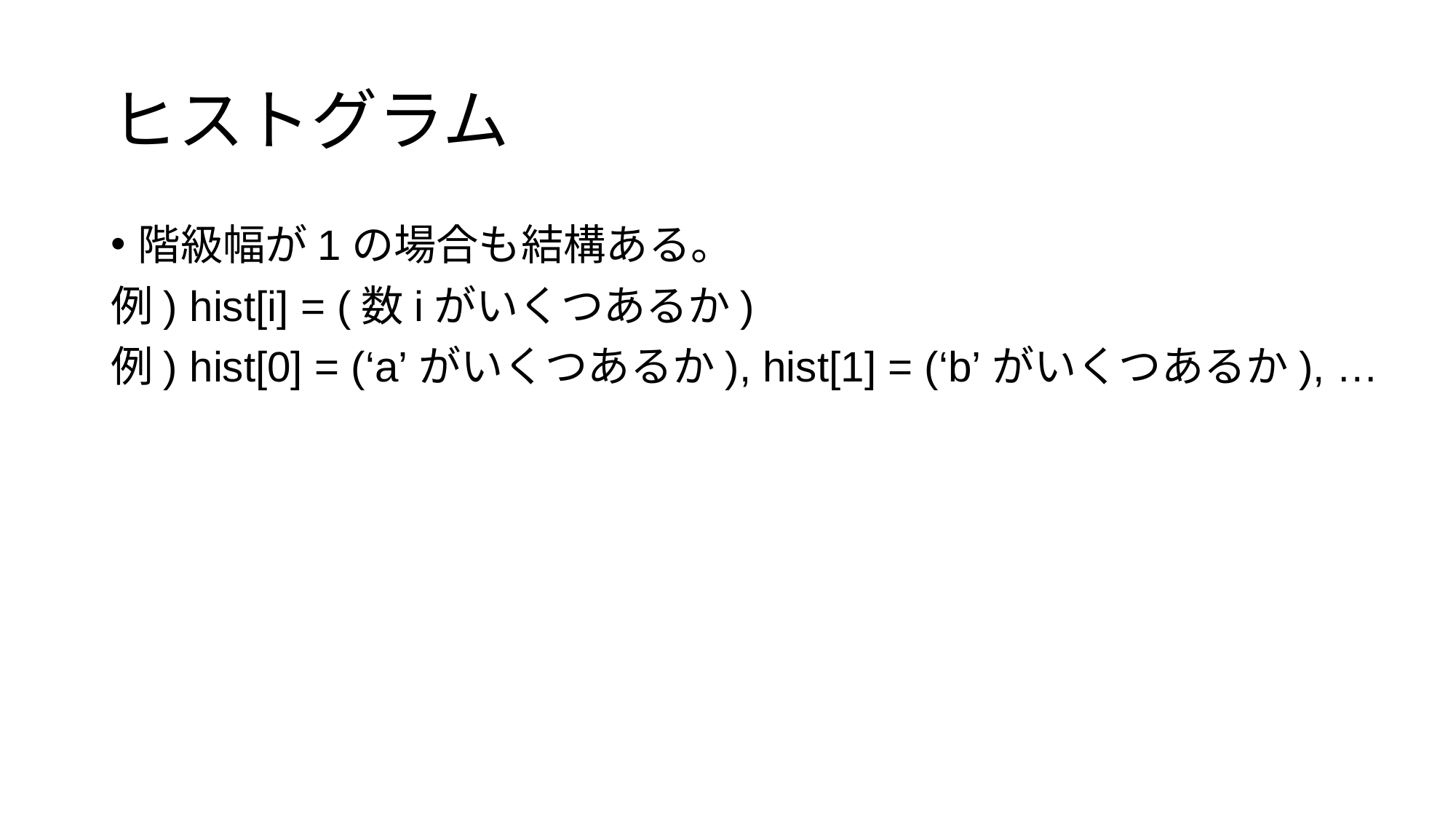

# ヒストグラム
階級幅が1の場合も結構ある。
例) hist[i] = (数iがいくつあるか)
例) hist[0] = (‘a’がいくつあるか), hist[1] = (‘b’がいくつあるか), …